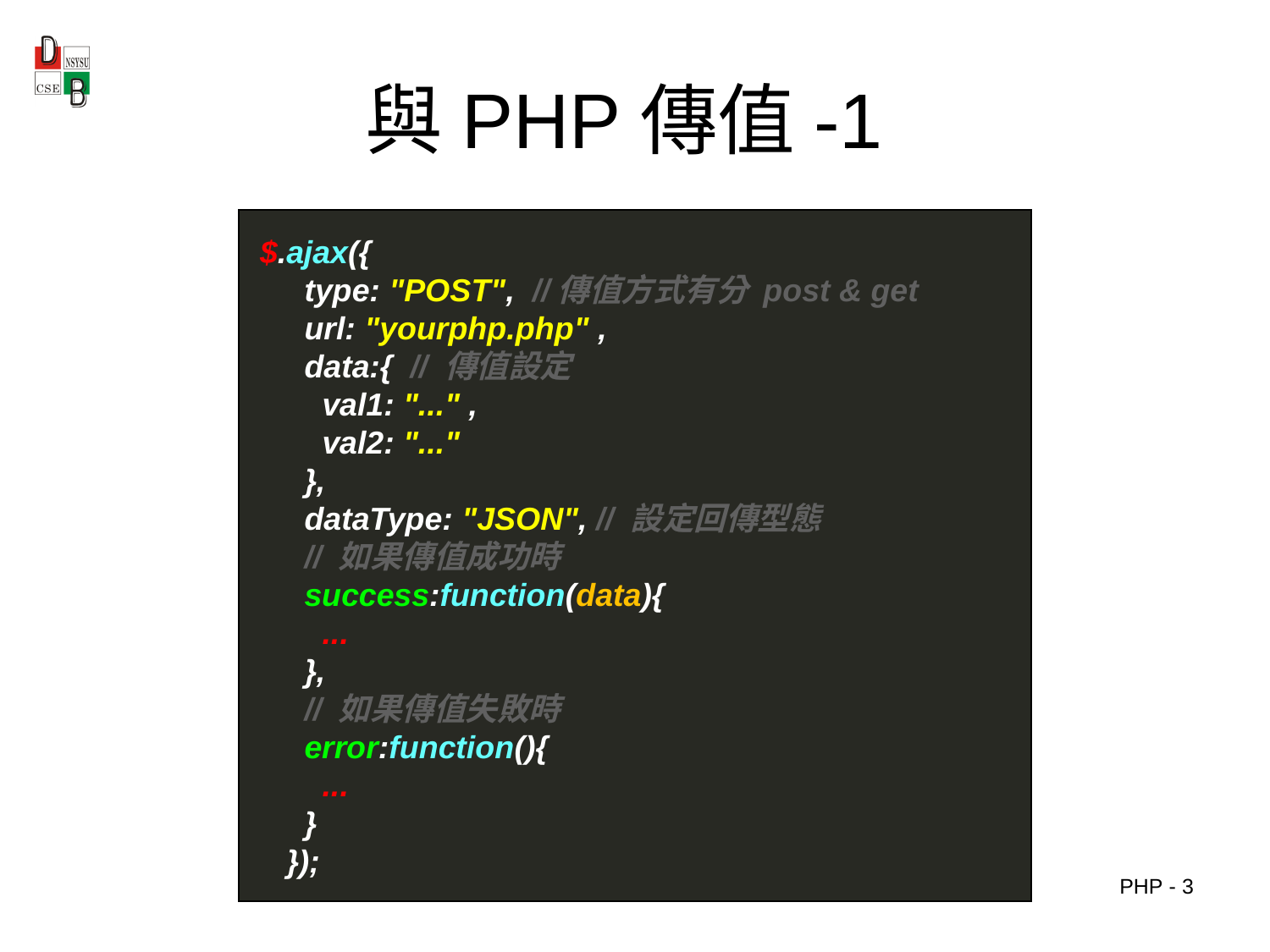

# 與PHP傳值-1

 $.ajax({
      type: "POST",  //傳值方式有分 post & get
      url: "yourphp.php" ,
      data:{  // 傳值設定
        val1: "..." ,
        val2: "..."
      },
      dataType: "JSON", // 設定回傳型態
      // 如果傳值成功時
      success:function(data){
        ...
      },
      // 如果傳值失敗時
      error:function(){
        ...
      }
    });
PHP - 3